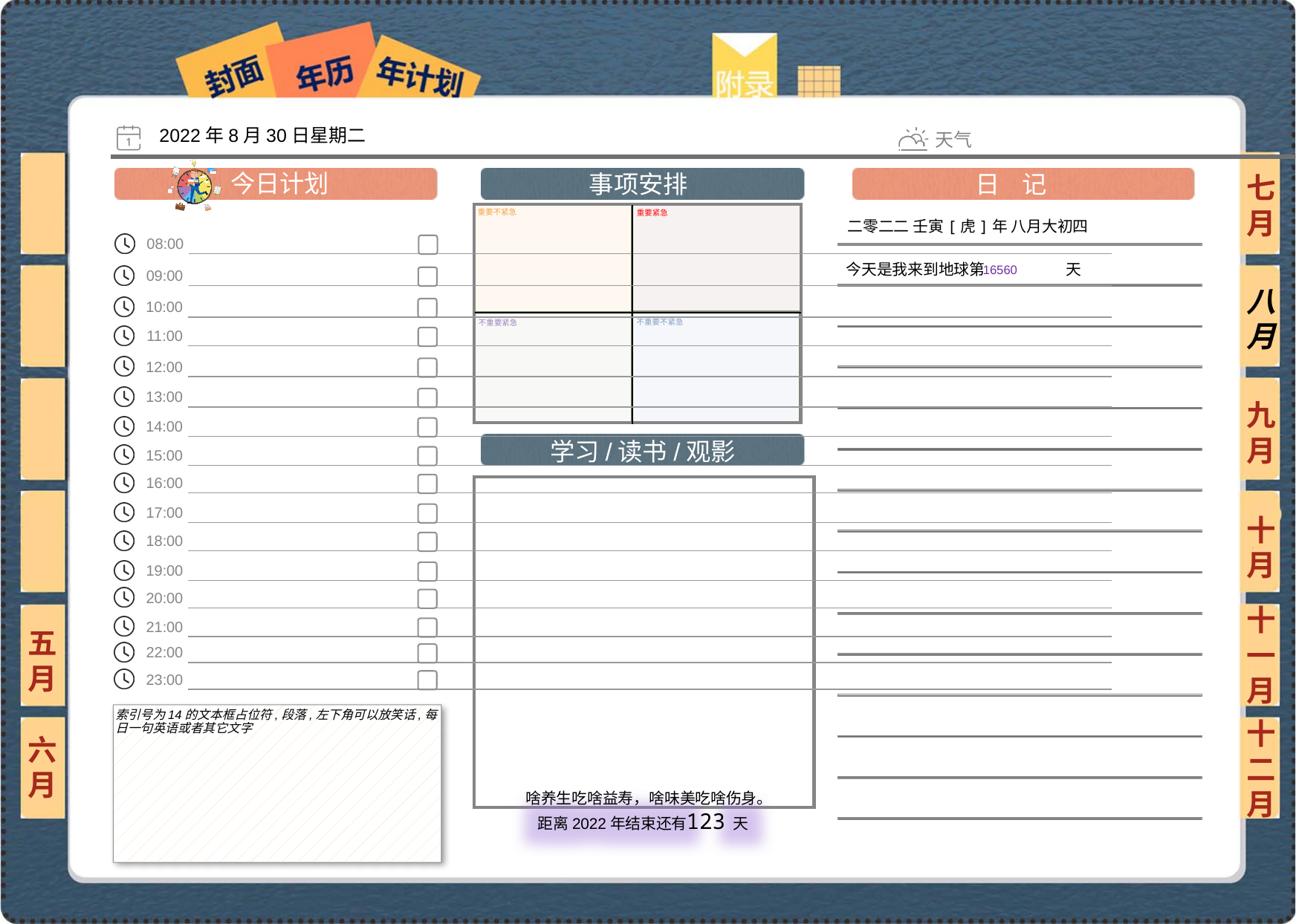

2022年8月30日星期二
七月
二零二二 壬寅[虎]年 八月大初四
16560
八月
九月
十月
十一月
五月
索引号为14的文本框占位符,段落,左下角可以放笑话,每日一句英语或者其它文字
六月
十二月
123
 啥养生吃啥益寿，啥味美吃啥伤身。